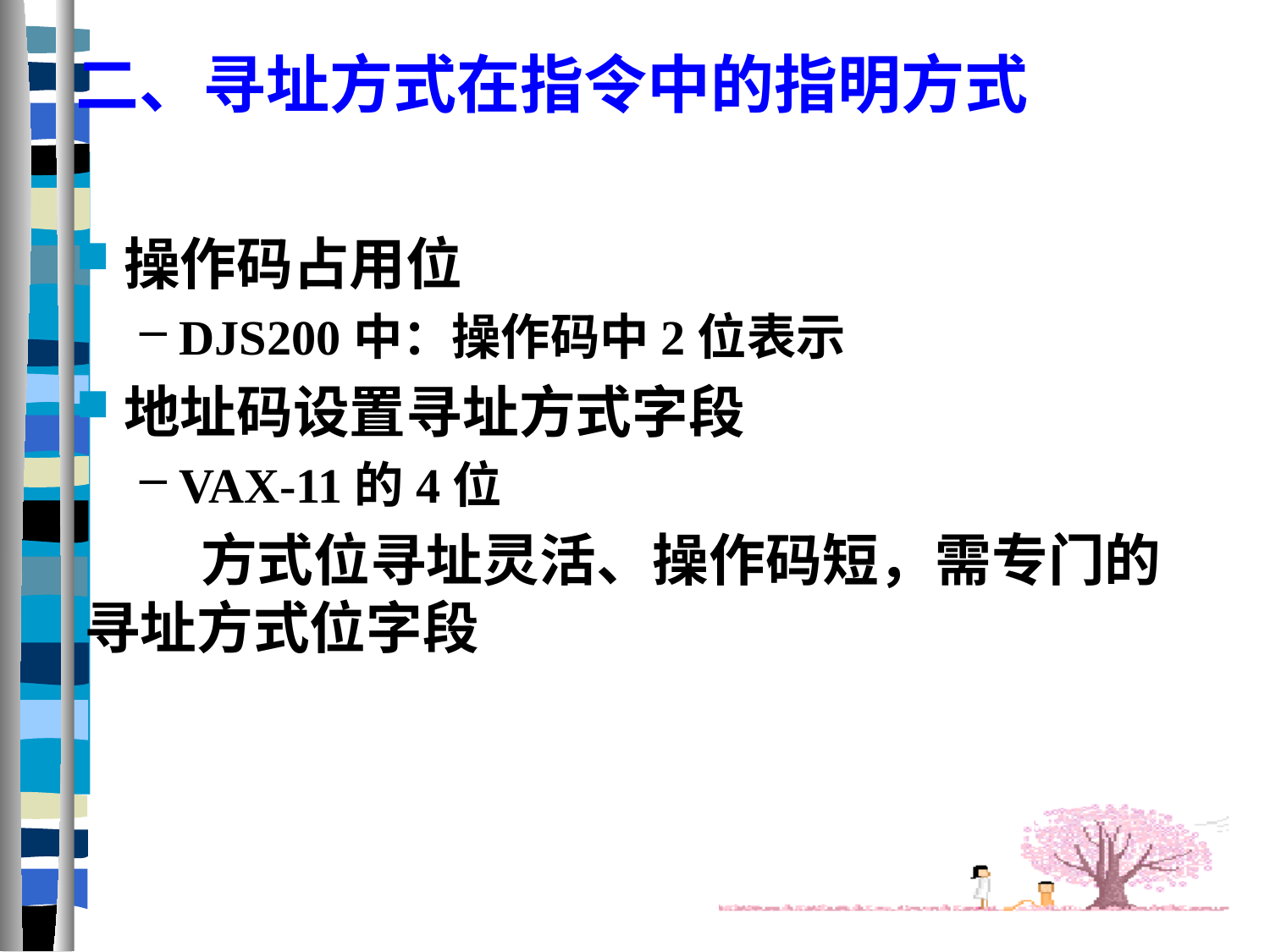

# 二、寻址方式在指令中的指明方式
操作码占用位
DJS200中：操作码中2位表示
地址码设置寻址方式字段
VAX-11的4位
        方式位寻址灵活、操作码短，需专门的寻址方式位字段